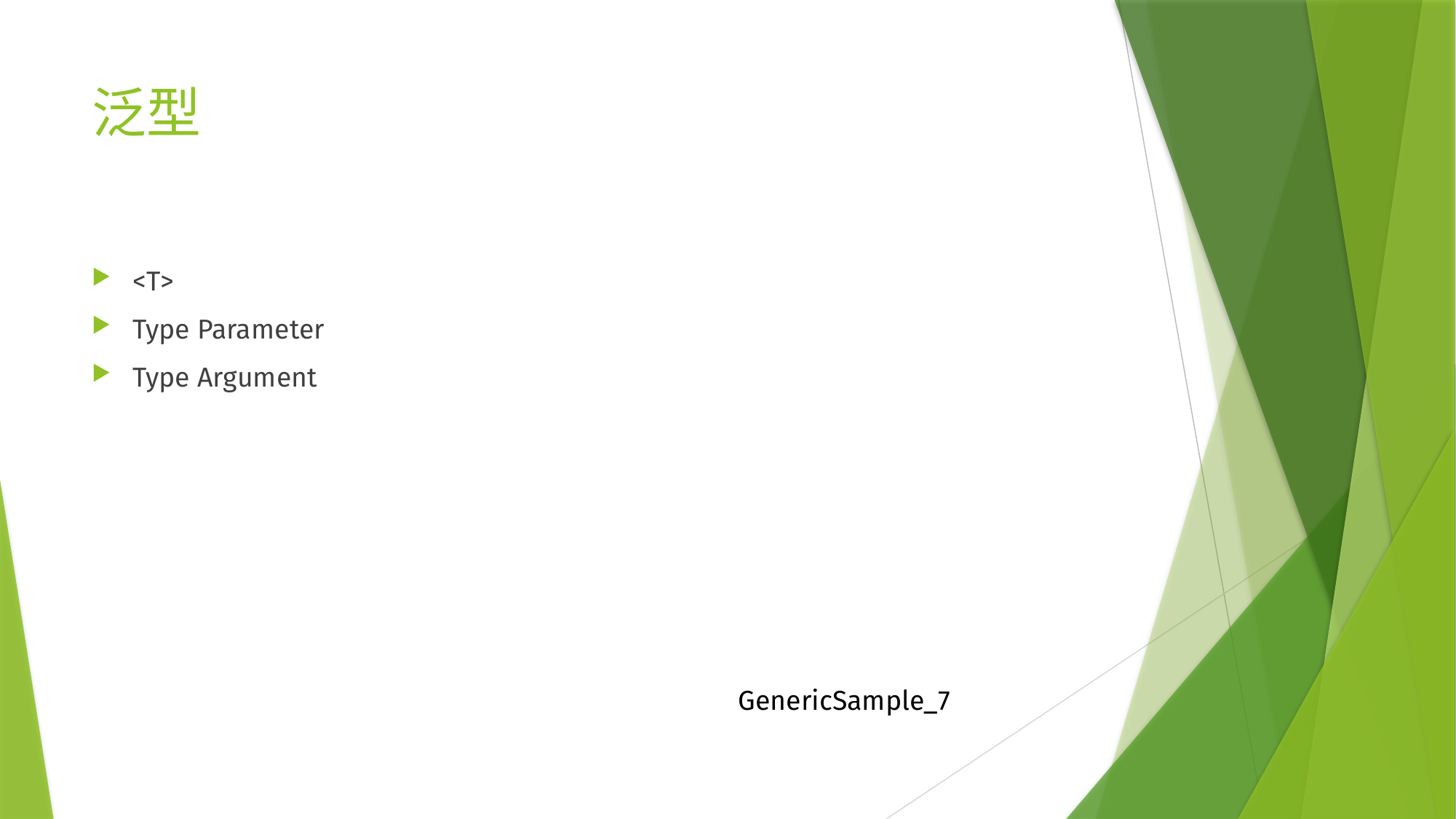

# 泛型
<T>
Type Parameter
Type Argument
GenericSample_7